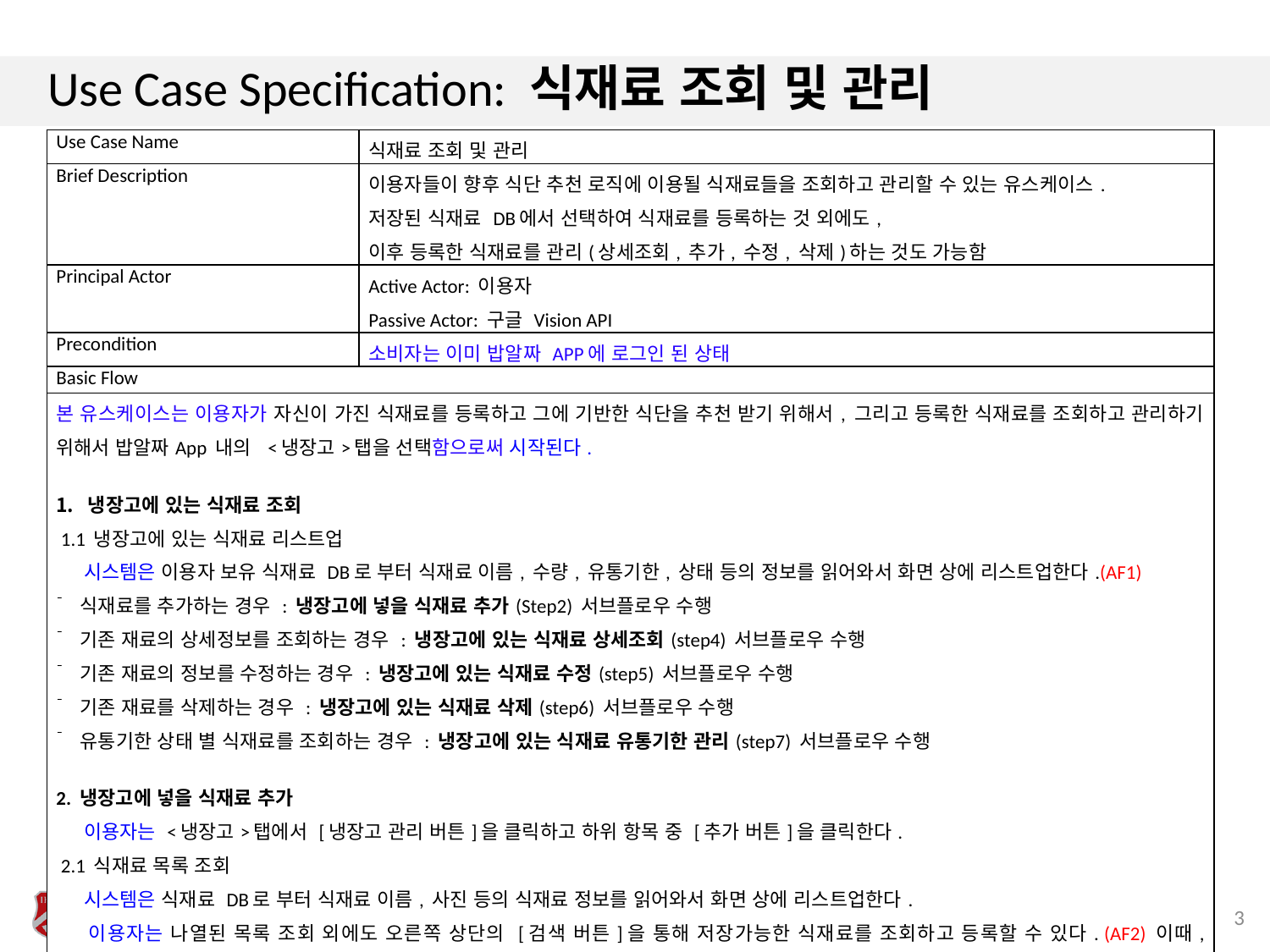

# Use Case Specification: 식재료 조회 및 관리
| Use Case Name | 식재료 조회 및 관리 |
| --- | --- |
| Brief Description | 이용자들이 향후 식단 추천 로직에 이용될 식재료들을 조회하고 관리할 수 있는 유스케이스. 저장된 식재료 DB에서 선택하여 식재료를 등록하는 것 외에도, 이후 등록한 식재료를 관리(상세조회, 추가, 수정, 삭제)하는 것도 가능함 |
| Principal Actor | Active Actor: 이용자 Passive Actor: 구글 Vision API |
| Precondition | 소비자는 이미 밥알짜 APP에 로그인 된 상태 |
| Basic Flow |  |
| 본 유스케이스는 이용자가 자신이 가진 식재료를 등록하고 그에 기반한 식단을 추천 받기 위해서, 그리고 등록한 식재료를 조회하고 관리하기 위해서 밥알짜App 내의 <냉장고>탭을 선택함으로써 시작된다. 냉장고에 있는 식재료 조회 1.1 냉장고에 있는 식재료 리스트업 시스템은 이용자 보유 식재료 DB로 부터 식재료 이름, 수량, 유통기한, 상태 등의 정보를 읽어와서 화면 상에 리스트업한다.(AF1) 식재료를 추가하는 경우 : 냉장고에 넣을 식재료 추가(Step2) 서브플로우 수행 기존 재료의 상세정보를 조회하는 경우 : 냉장고에 있는 식재료 상세조회(step4) 서브플로우 수행 기존 재료의 정보를 수정하는 경우 : 냉장고에 있는 식재료 수정(step5) 서브플로우 수행 기존 재료를 삭제하는 경우 : 냉장고에 있는 식재료 삭제(step6) 서브플로우 수행 유통기한 상태 별 식재료를 조회하는 경우 : 냉장고에 있는 식재료 유통기한 관리(step7) 서브플로우 수행 2. 냉장고에 넣을 식재료 추가 이용자는 <냉장고>탭에서 [냉장고 관리 버튼]을 클릭하고 하위 항목 중 [추가 버튼]을 클릭한다. 2.1 식재료 목록 조회 시스템은 식재료 DB로 부터 식재료 이름, 사진 등의 식재료 정보를 읽어와서 화면 상에 리스트업한다. 이용자는 나열된 목록 조회 외에도 오른쪽 상단의 [검색 버튼]을 통해 저장가능한 식재료를 조회하고 등록할 수 있다. (AF2) 이때, 등록하고자 하는 식재료가 밥알짜App 식재료 DB에 없어서, 직접 검색을 통해 등록할 경우 디폴트 이미지를 첨부해 저장한다. [영수증으로 추가 버튼] 선택 시 영수증 스캔(step3) 서브플로우 수행 후 복귀 |  |
3